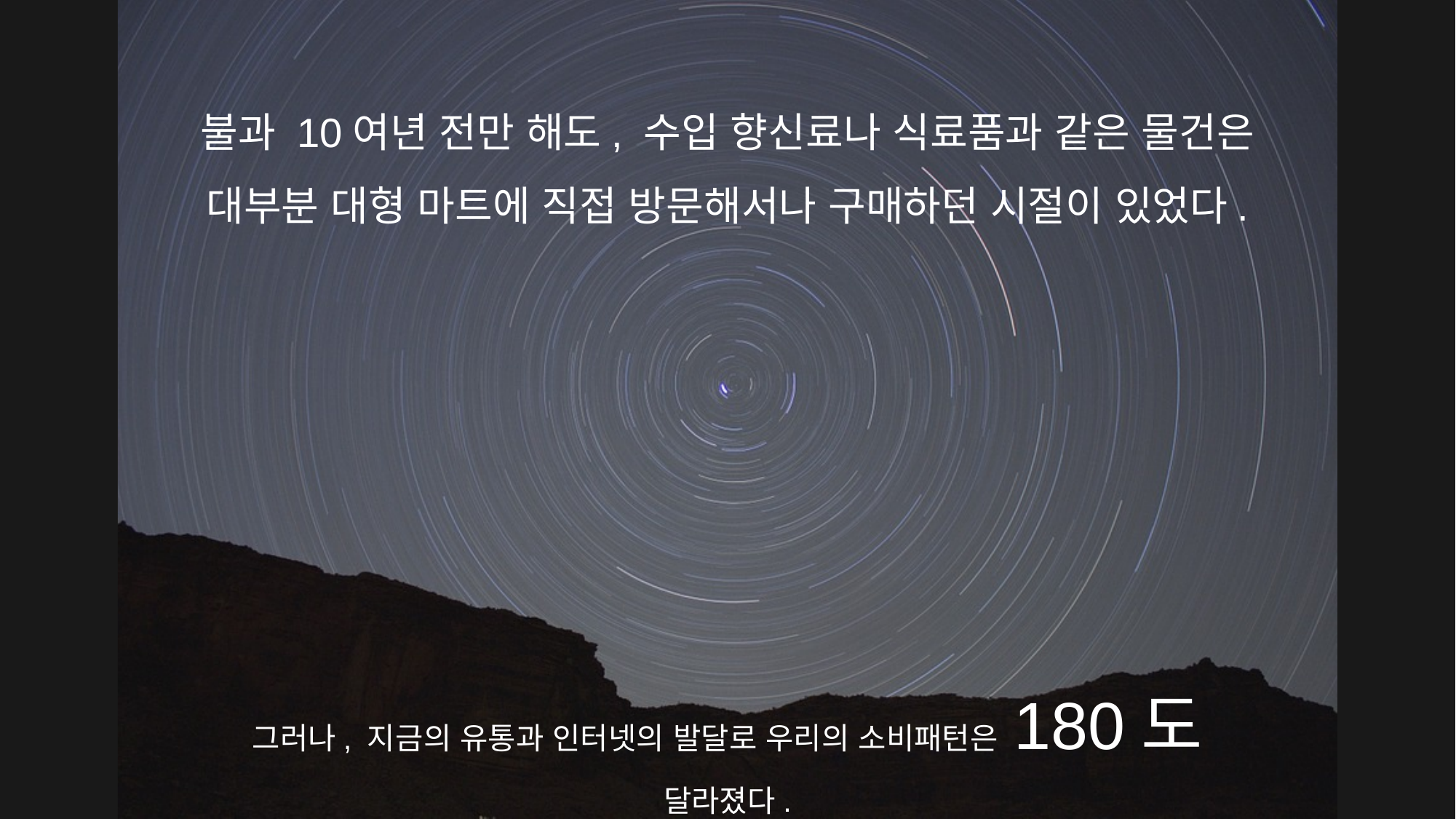

# 불과 10여년 전만 해도, 수입 향신료나 식료품과 같은 물건은 대부분 대형 마트에 직접 방문해서나 구매하던 시절이 있었다.
그러나, 지금의 유통과 인터넷의 발달로 우리의 소비패턴은 180도 달라졌다.